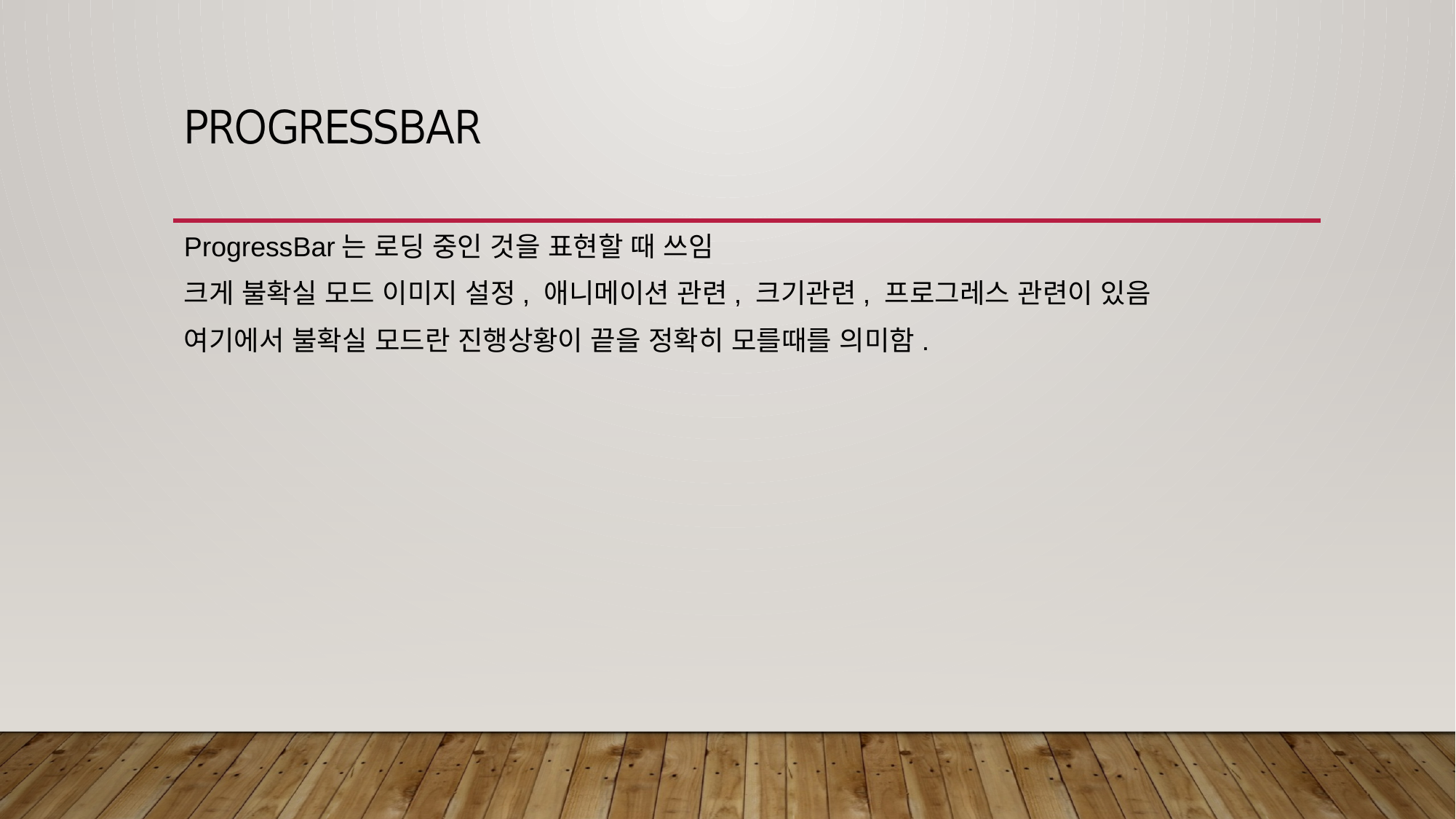

# progressbar
ProgressBar는 로딩 중인 것을 표현할 때 쓰임
크게 불확실 모드 이미지 설정, 애니메이션 관련, 크기관련, 프로그레스 관련이 있음
여기에서 불확실 모드란 진행상황이 끝을 정확히 모를때를 의미함.